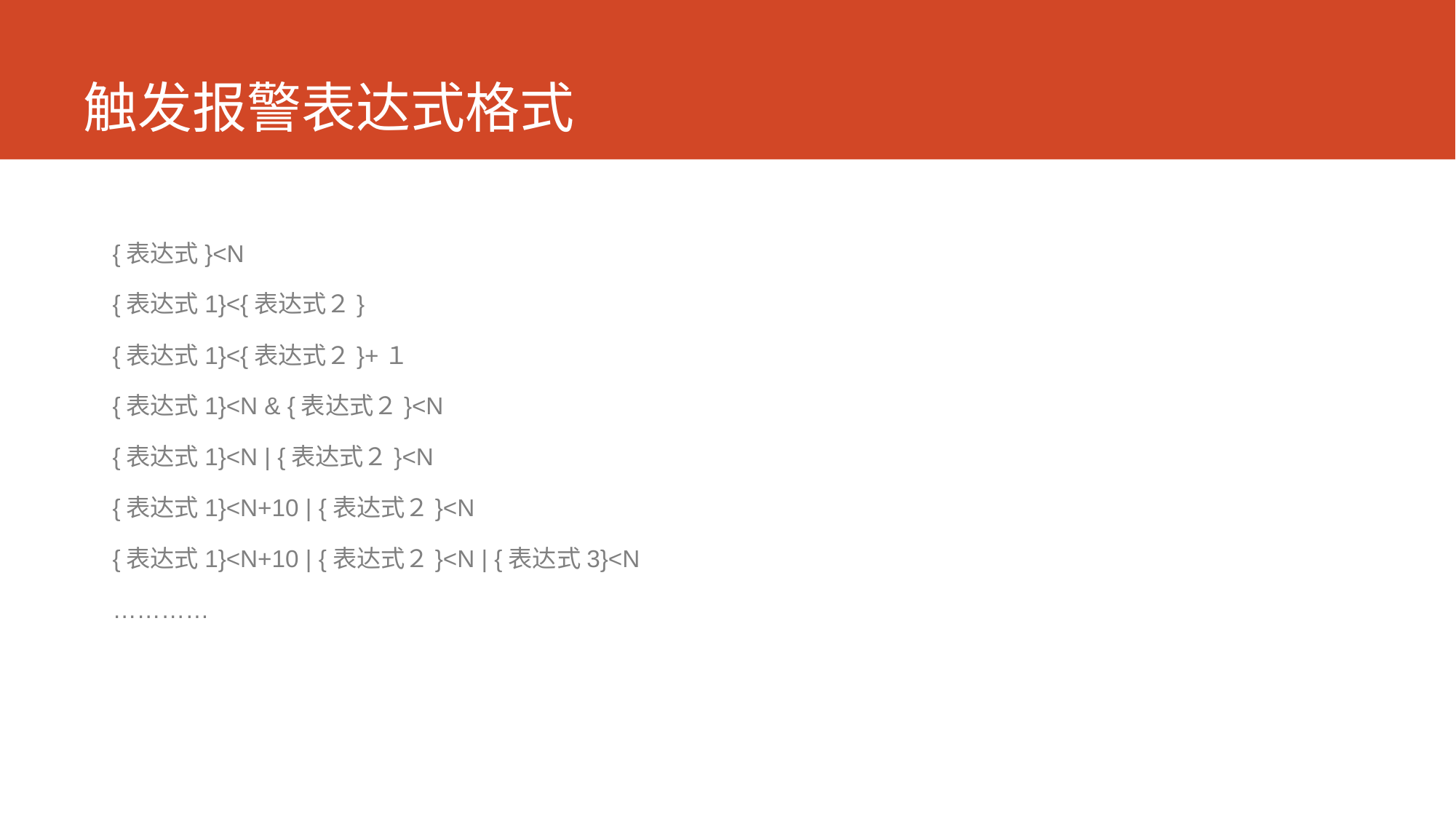

# 触发报警表达式格式
{表达式}<N
{表达式1}<{表达式２}
{表达式1}<{表达式２}+１
{表达式1}<N & {表达式２}<N
{表达式1}<N | {表达式２}<N
{表达式1}<N+10 | {表达式２}<N
{表达式1}<N+10 | {表达式２}<N | {表达式3}<N
…………